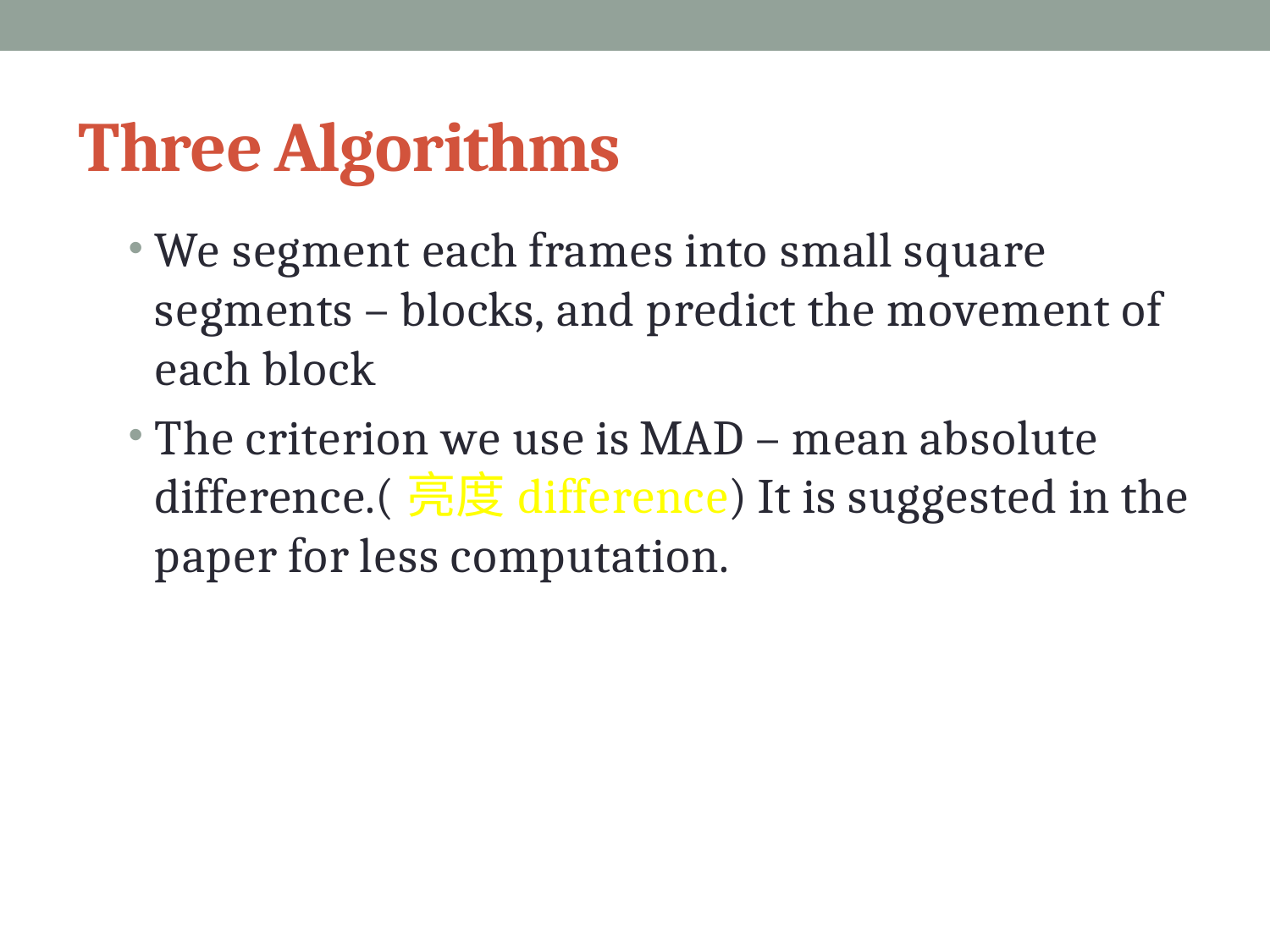

# Three Algorithms
We segment each frames into small square segments – blocks, and predict the movement of each block
The criterion we use is MAD – mean absolute difference.(亮度difference) It is suggested in the paper for less computation.